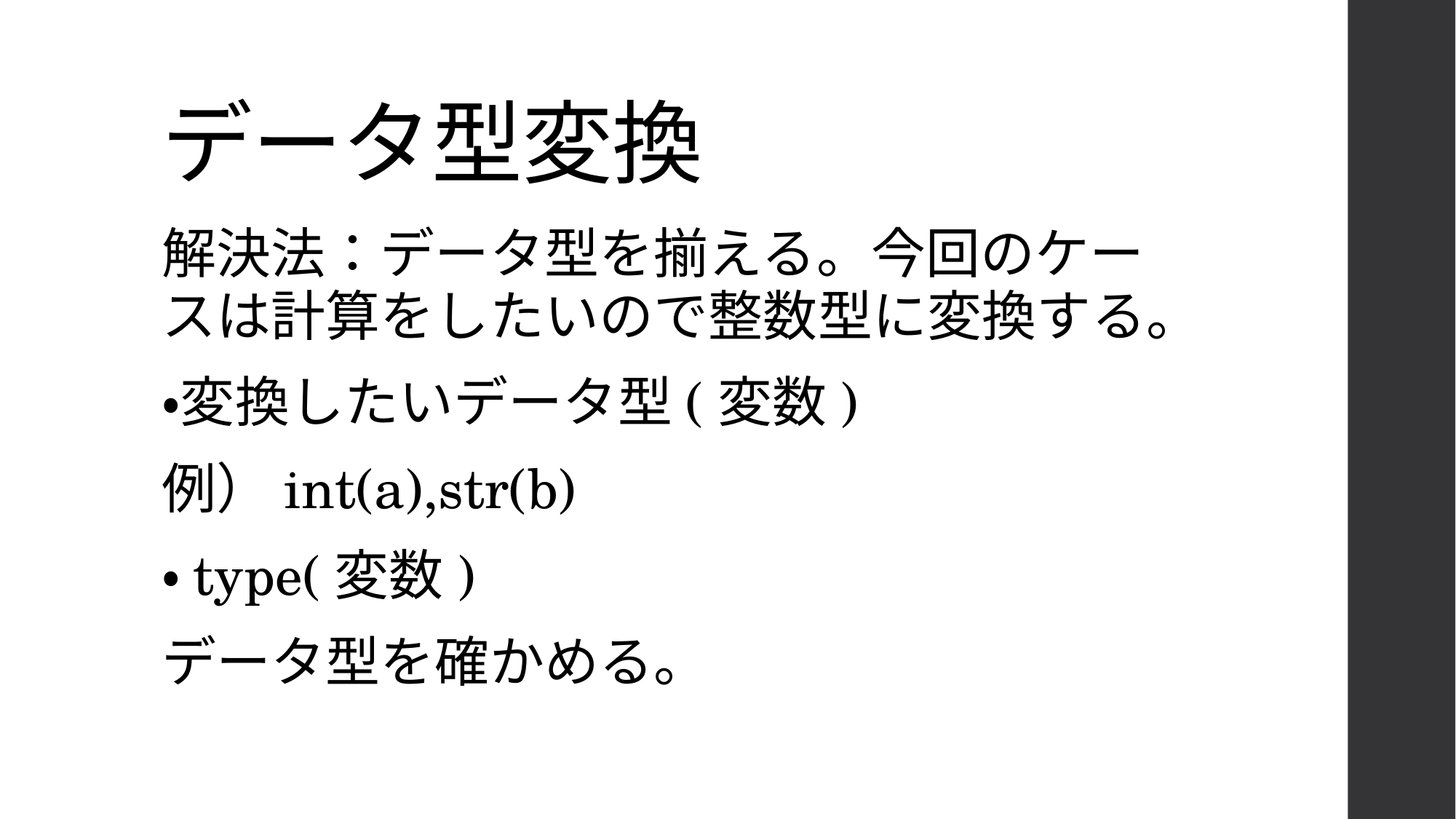

# データ型変換
解決法：データ型を揃える。今回のケースは計算をしたいので整数型に変換する。
・変換したいデータ型(変数)
例）int(a),str(b)
・type(変数)
データ型を確かめる。